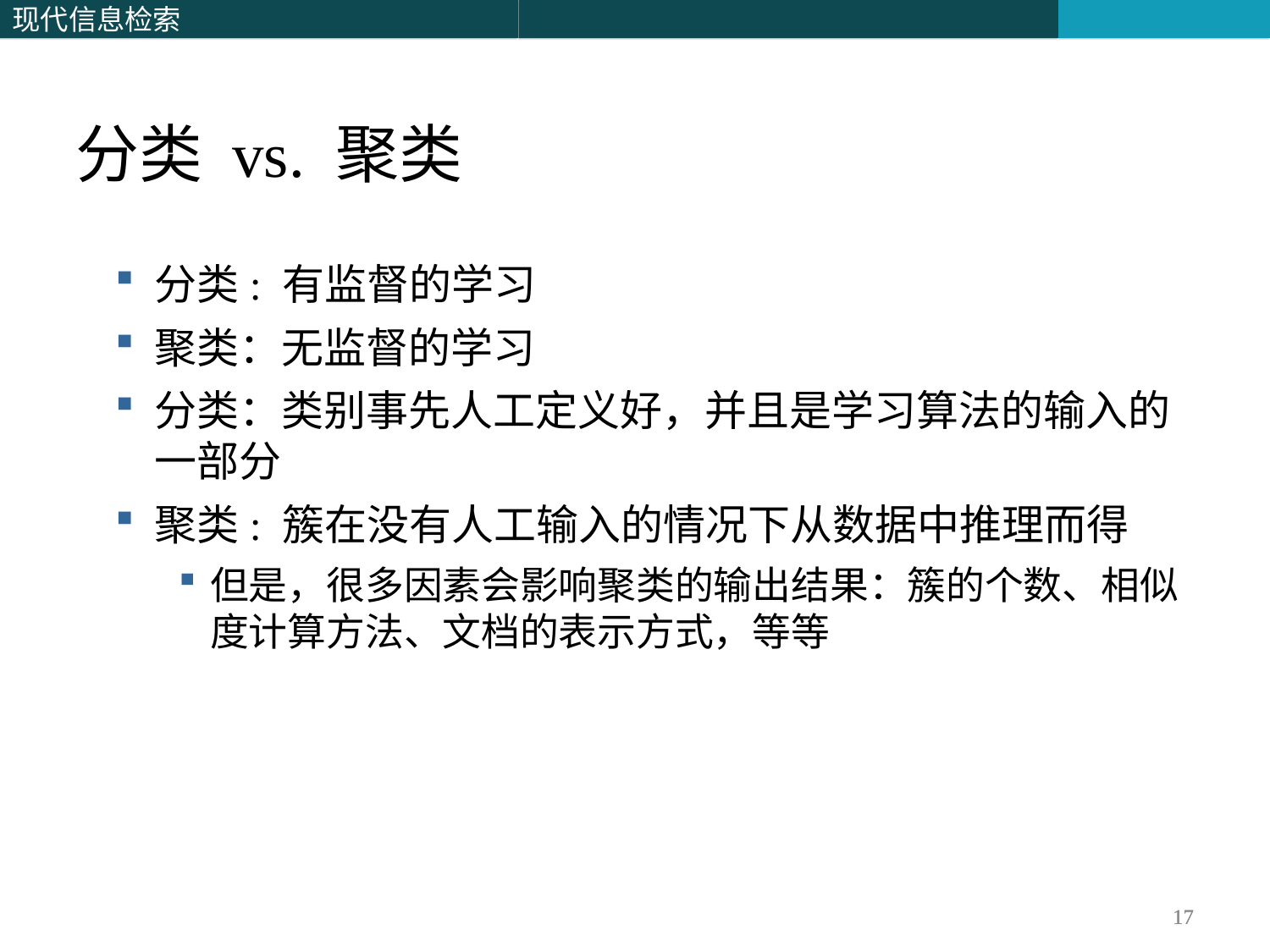

分类 vs. 聚类

分类: 有监督的学习
聚类：无监督的学习
分类：类别事先人工定义好，并且是学习算法的输入的一部分
聚类: 簇在没有人工输入的情况下从数据中推理而得
但是，很多因素会影响聚类的输出结果：簇的个数、相似度计算方法、文档的表示方式，等等

17
17